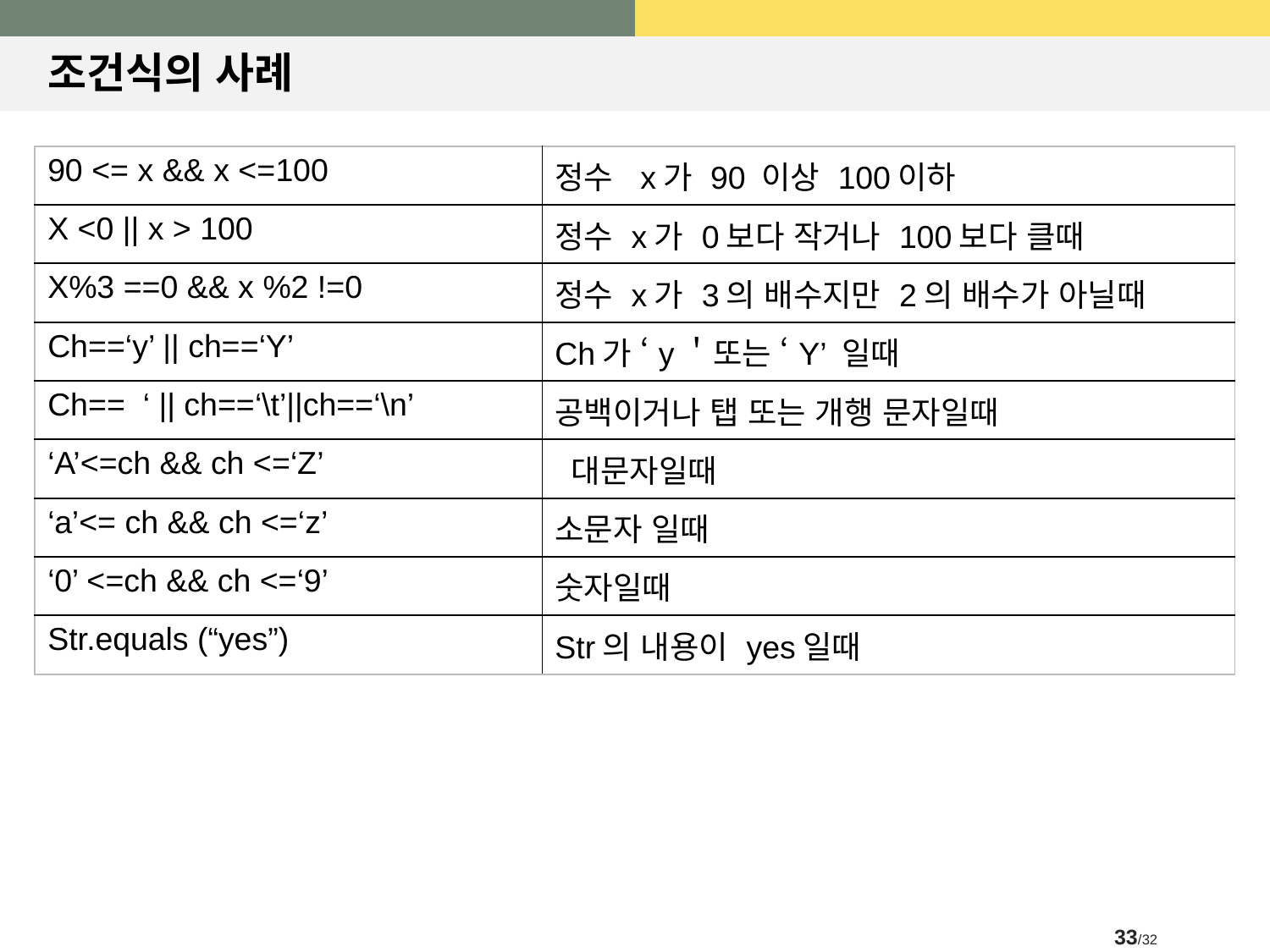

# 조건식의 사례
| 90 <= x && x <=100 | 정수 x가 90 이상 100이하 |
| --- | --- |
| X <0 || x > 100 | 정수 x가 0보다 작거나 100보다 클때 |
| X%3 ==0 && x %2 !=0 | 정수 x가 3의 배수지만 2의 배수가 아닐때 |
| Ch==‘y’ || ch==‘Y’ | Ch가 ‘y＇또는 ‘Y’ 일때 |
| Ch== ‘ || ch==‘\t’||ch==‘\n’ | 공백이거나 탭 또는 개행 문자일때 |
| ‘A’<=ch && ch <=‘Z’ | 대문자일때 |
| ‘a’<= ch && ch <=‘z’ | 소문자 일때 |
| ‘0’ <=ch && ch <=‘9’ | 숫자일때 |
| Str.equals (“yes”) | Str의 내용이 yes일때 |